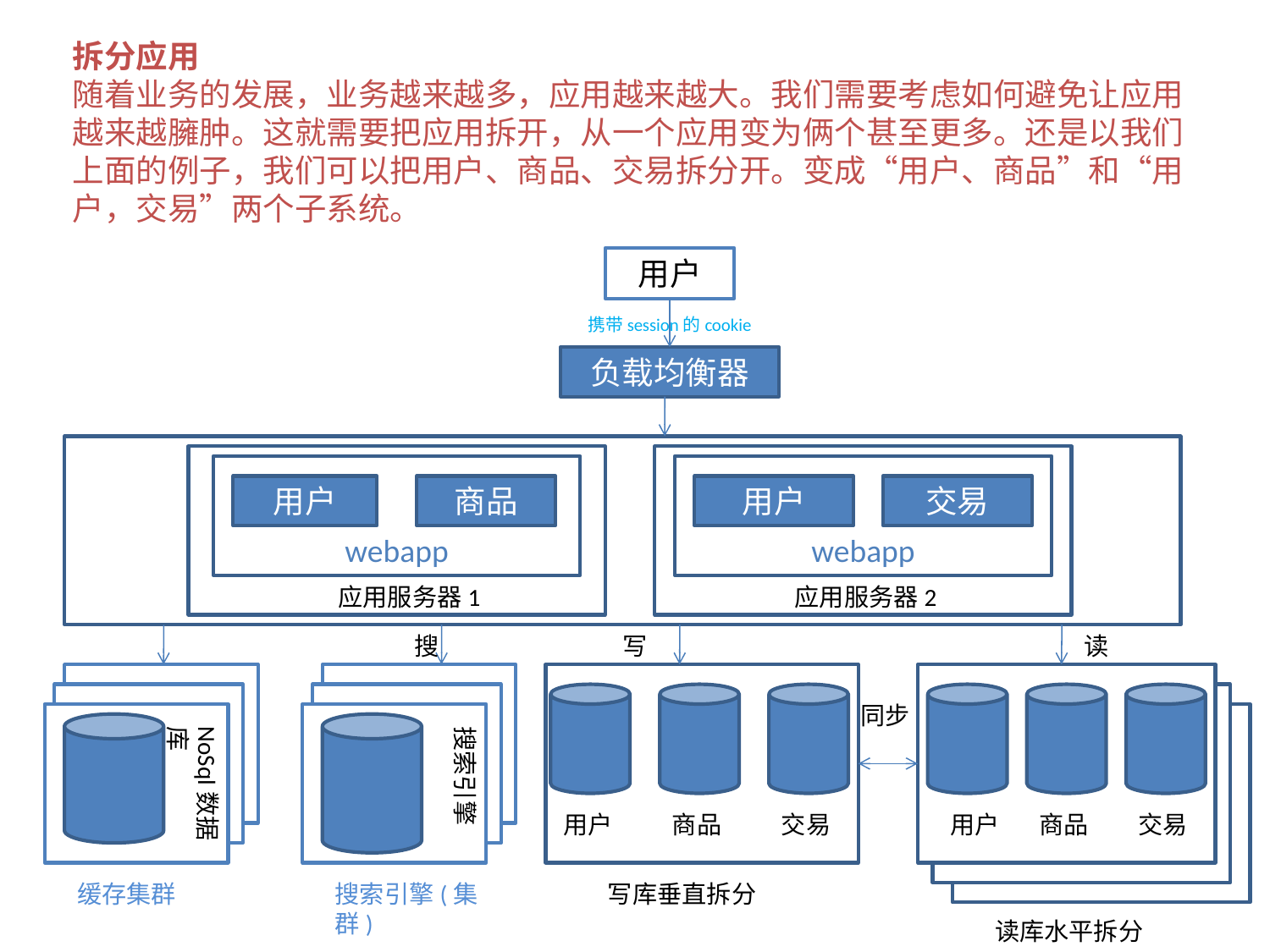

拆分应用
随着业务的发展，业务越来越多，应用越来越大。我们需要考虑如何避免让应用越来越臃肿。这就需要把应用拆开，从一个应用变为俩个甚至更多。还是以我们上面的例子，我们可以把用户、商品、交易拆分开。变成“用户、商品”和“用户，交易”两个子系统。
用户
携带session的cookie
负载均衡器

webapp
webapp
用户
商品
用户
交易
应用服务器1
应用服务器2
搜
写
读

同步

NoSql数据库

搜索引擎
用户
商品
交易
用户
商品
交易
缓存集群
搜索引擎(集群)
写库垂直拆分
读库水平拆分